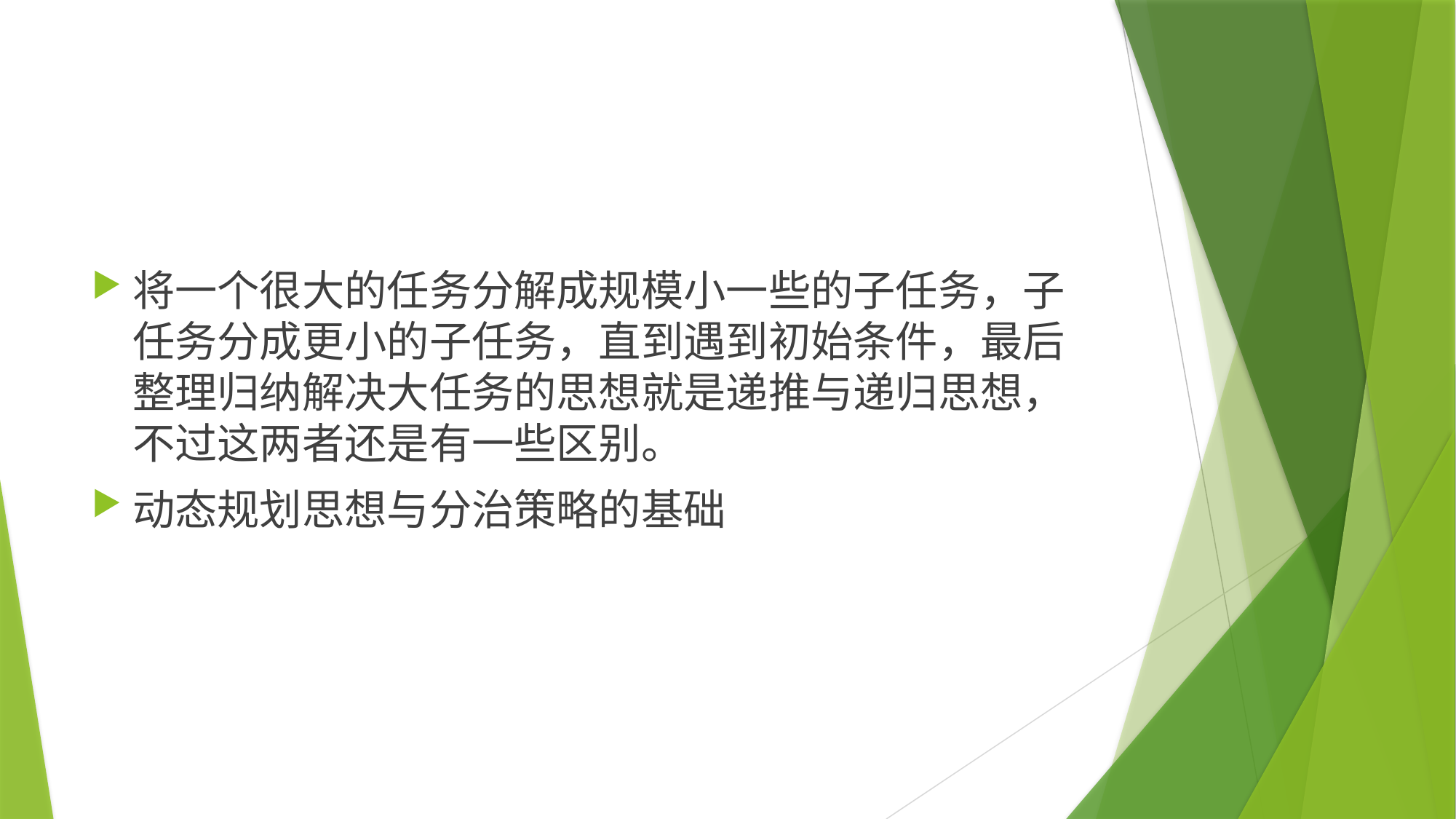

将一个很大的任务分解成规模小一些的子任务，子任务分成更小的子任务，直到遇到初始条件，最后整理归纳解决大任务的思想就是递推与递归思想，不过这两者还是有一些区别。
动态规划思想与分治策略的基础